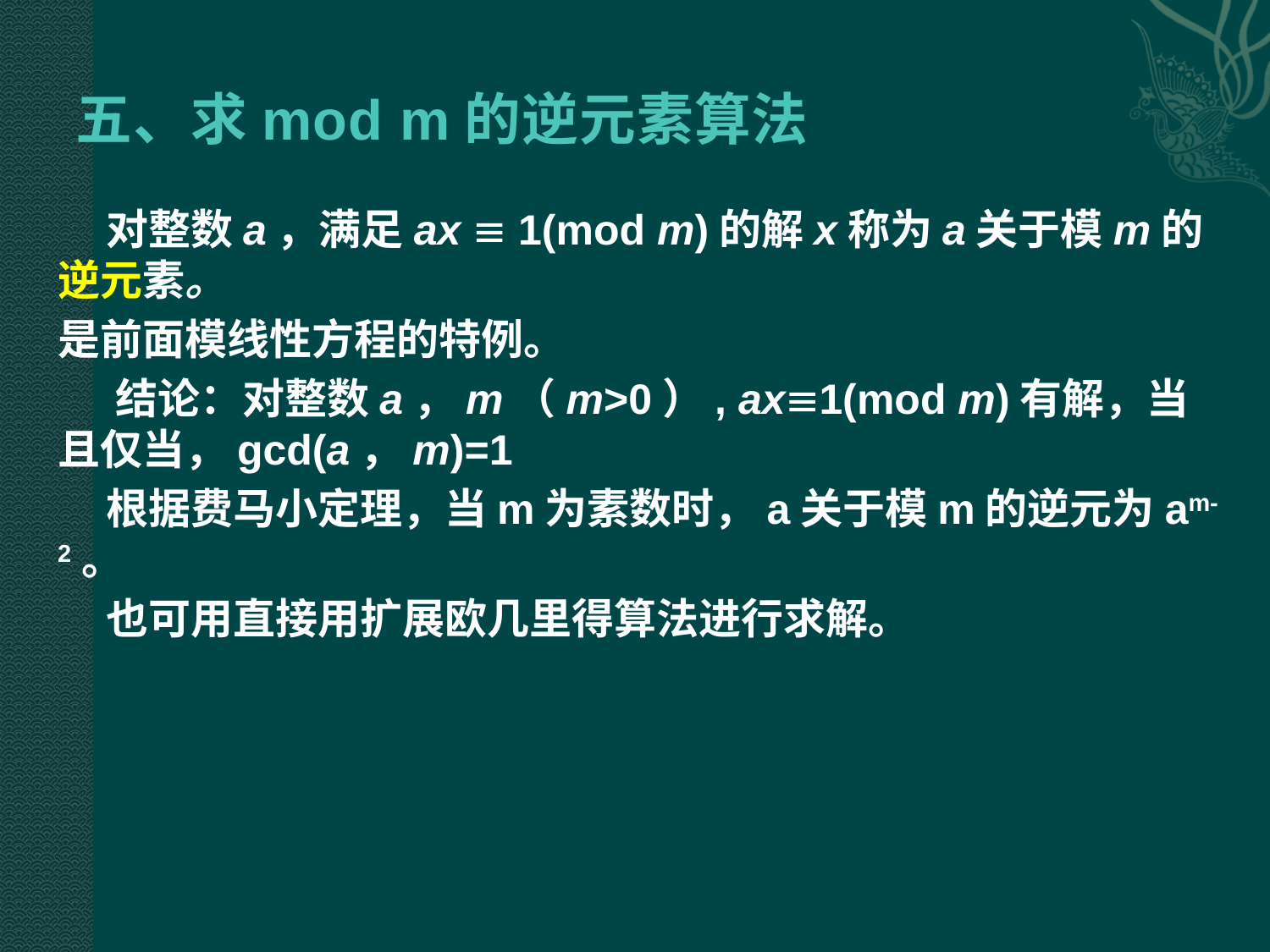

# 五、求mod m的逆元素算法
    对整数a，满足ax ≡ 1(mod m)的解x称为a关于模m的逆元素。
是前面模线性方程的特例。
     结论：对整数a，m（m>0）, ax≡1(mod m)有解，当且仅当，gcd(a，m)=1
    根据费马小定理，当m为素数时，a关于模m的逆元为am-2。
    也可用直接用扩展欧几里得算法进行求解。